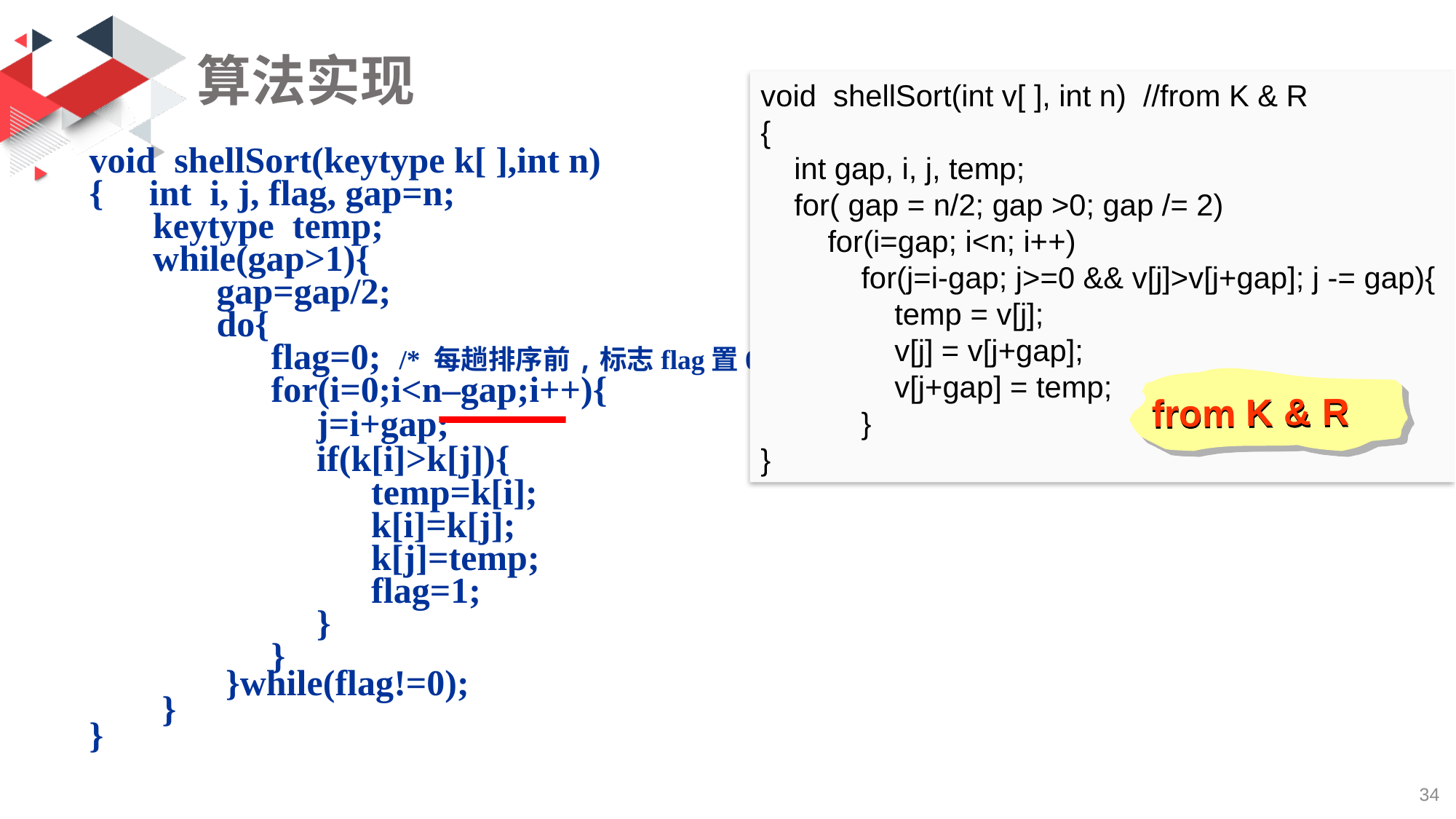

# 算法实现
void  shellSort(int v[ ], int n)  //from K & R
{
    int gap, i, j, temp;
    for( gap = n/2; gap >0; gap /= 2)
        for(i=gap; i<n; i++)
            for(j=i-gap; j>=0 && v[j]>v[j+gap]; j -= gap){
                temp = v[j];
                v[j] = v[j+gap];
                v[j+gap] = temp;
            }
}
void  shellSort(keytype k[ ],int n)
{     int  i, j, flag, gap=n;
       keytype  temp;
       while(gap>1){
              gap=gap/2;
              do{
                    flag=0;  /* 每趟排序前,标志flag置0 */
                    for(i=0;i<n–gap;i++){
                         j=i+gap;
                         if(k[i]>k[j]){
                               temp=k[i];
                               k[i]=k[j];
                               k[j]=temp;
                               flag=1;
                         }
                    }
               }while(flag!=0);
        }
}

from K & R

34